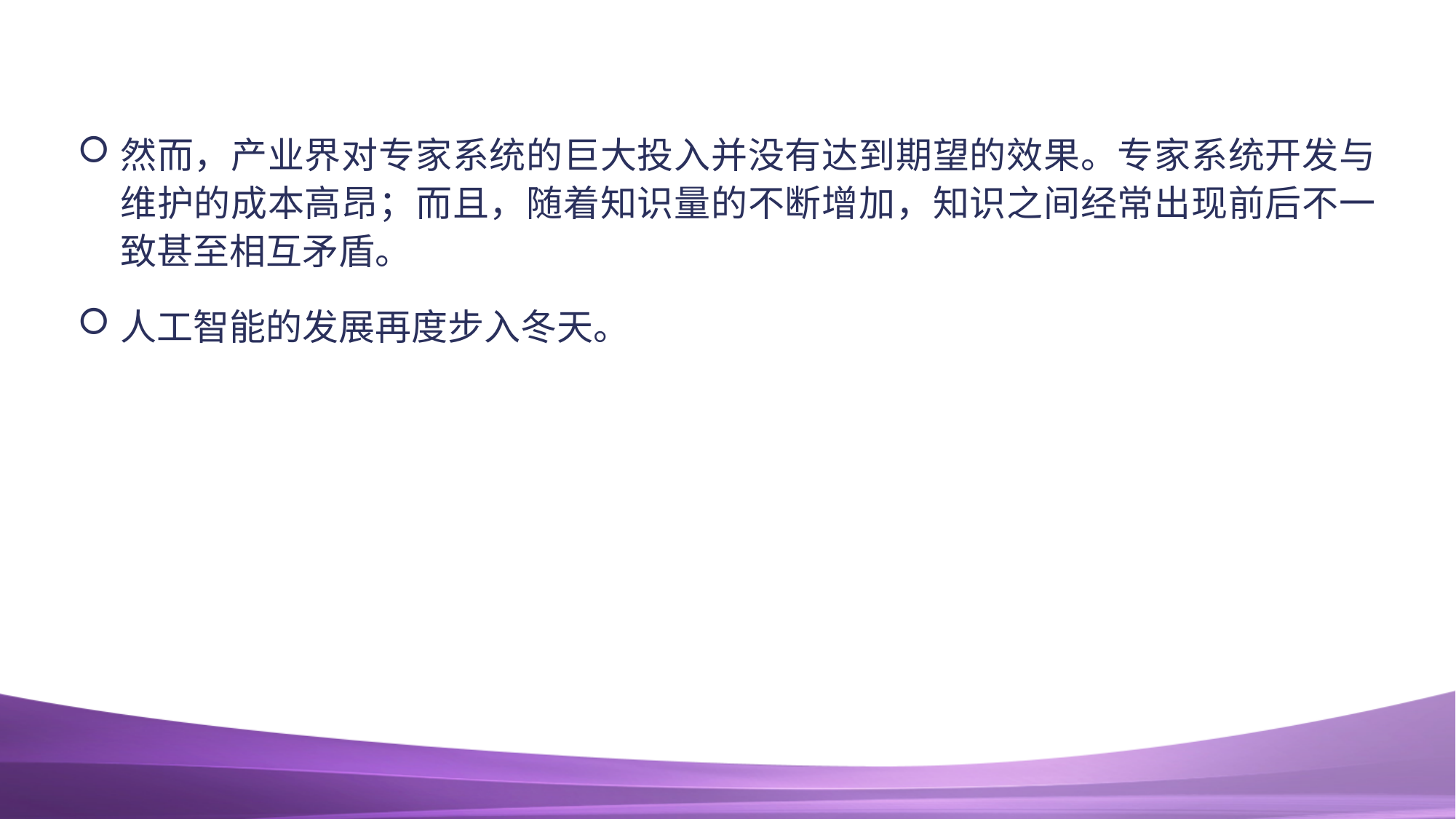

#
然而，产业界对专家系统的巨大投入并没有达到期望的效果。专家系统开发与维护的成本高昂；而且，随着知识量的不断增加，知识之间经常出现前后不一致甚至相互矛盾。
人工智能的发展再度步入冬天。